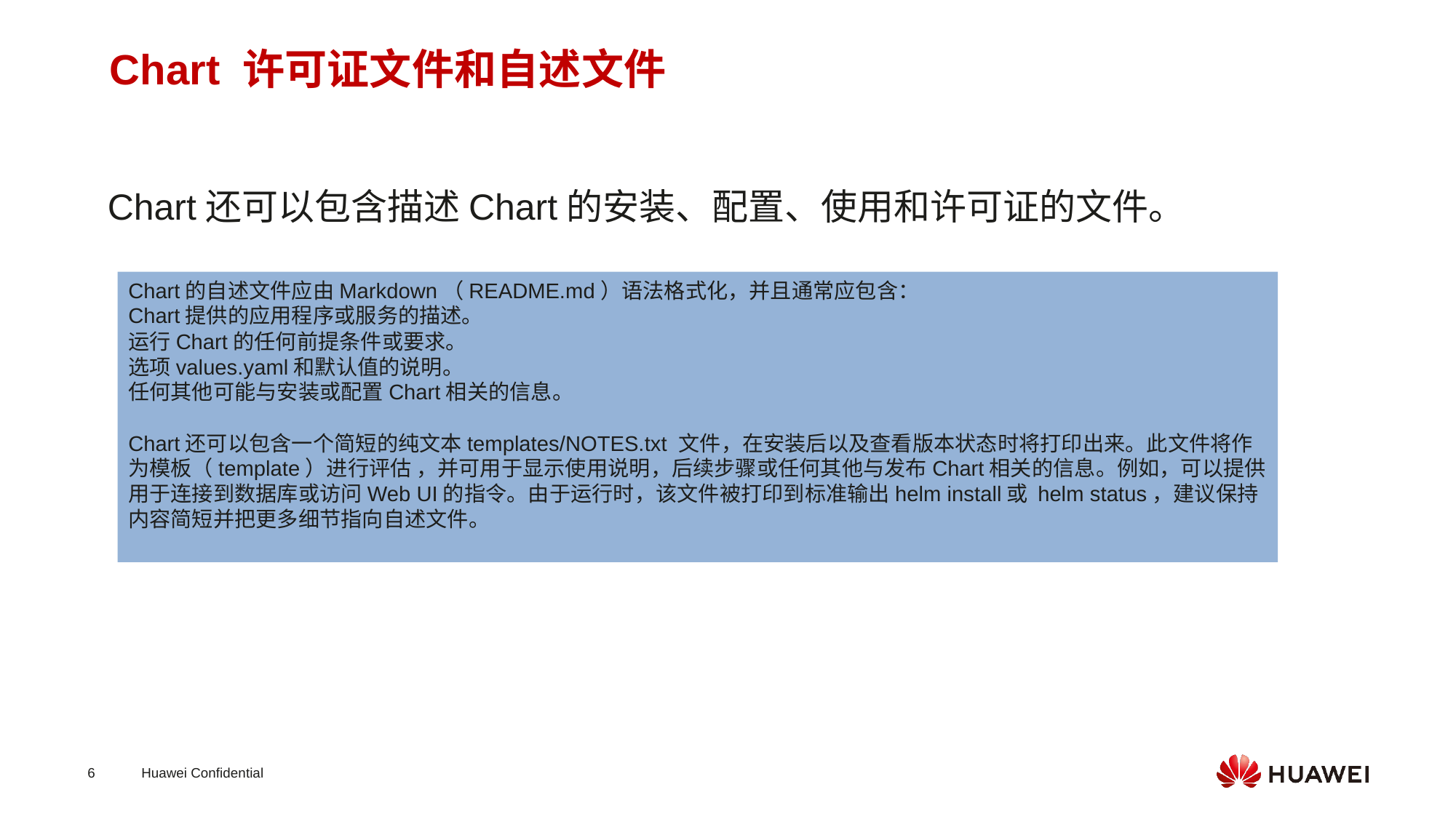

Chart 许可证文件和自述文件
Chart还可以包含描述Chart的安装、配置、使用和许可证的文件。

Chart的自述文件应由Markdown（README.md）语法格式化，并且通常应包含：
Chart提供的应用程序或服务的描述。
运行Chart的任何前提条件或要求。
选项values.yaml和默认值的说明。
任何其他可能与安装或配置Chart相关的信息。

Chart还可以包含一个简短的纯文本templates/NOTES.txt 文件，在安装后以及查看版本状态时将打印出来。此文件将作为模板（template）进行评估 ，并可用于显示使用说明，后续步骤或任何其他与发布Chart相关的信息。例如，可以提供用于连接到数据库或访问Web UI的指令。由于运行时，该文件被打印到标准输出helm install或 helm status，建议保持内容简短并把更多细节指向自述文件。